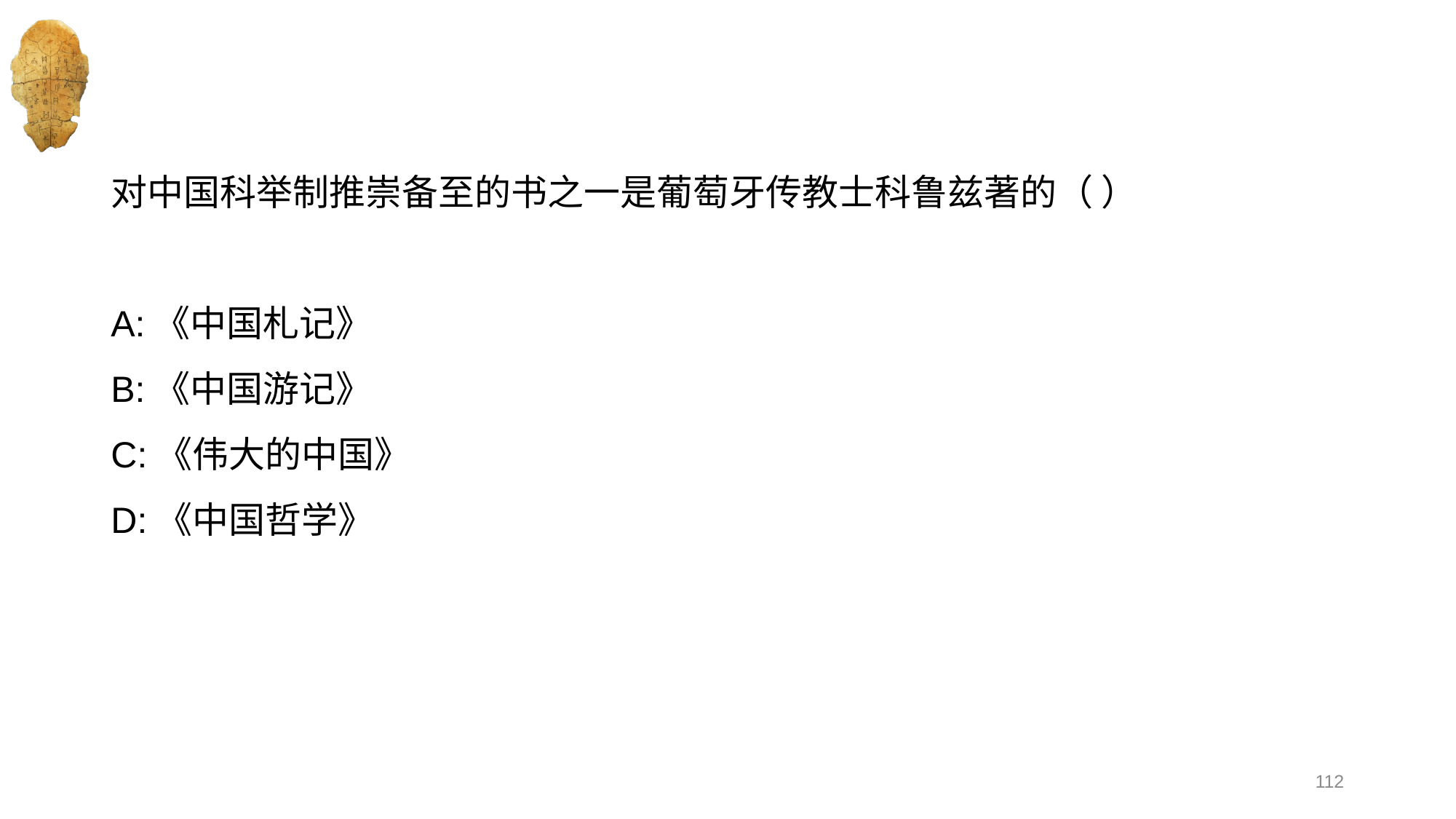

#
对中国科举制推崇备至的书之一是葡萄牙传教士科鲁兹著的（ ）

A:《中国札记》
B:《中国游记》
C:《伟大的中国》
D:《中国哲学》

112